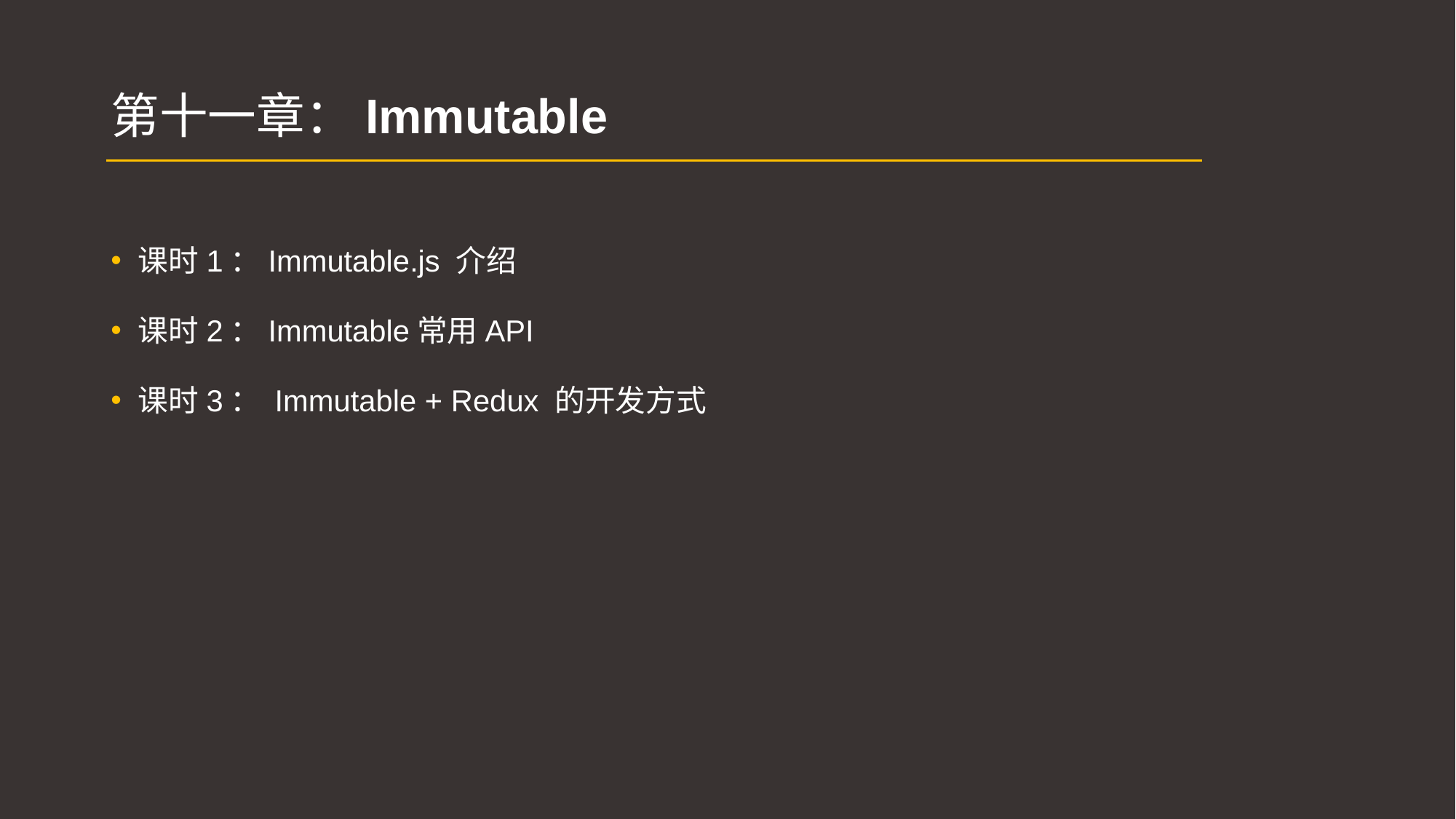

# 第十一章：Immutable
课时1：Immutable.js 介绍
课时2：Immutable常用API
课时3： Immutable + Redux 的开发方式